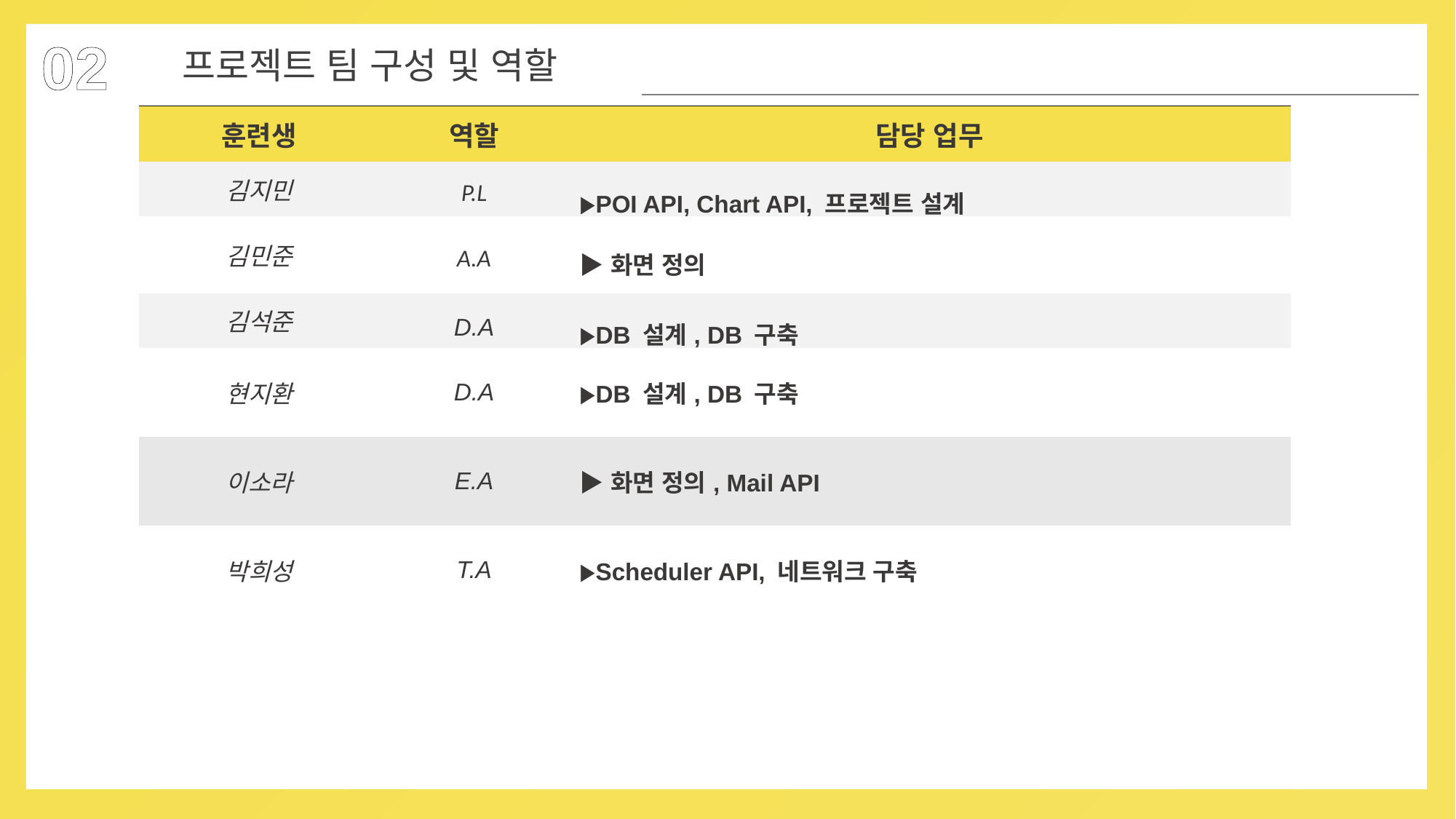

02

프로젝트 팀 구성 및 역할
| 훈련생 | 역할 | 담당 업무 |
| --- | --- | --- |
| 김지민 | P.L | ▶POI API, Chart API, 프로젝트 설계 |
| 김민준 | A.A | ▶화면 정의 |
| 김석준 | D.A | ▶DB 설계, DB 구축 |
| 현지환 | D.A | ▶DB 설계, DB 구축 |
| 이소라 | E.A | ▶화면 정의, Mail API |
| 박희성 | T.A | ▶Scheduler API, 네트워크 구축 |